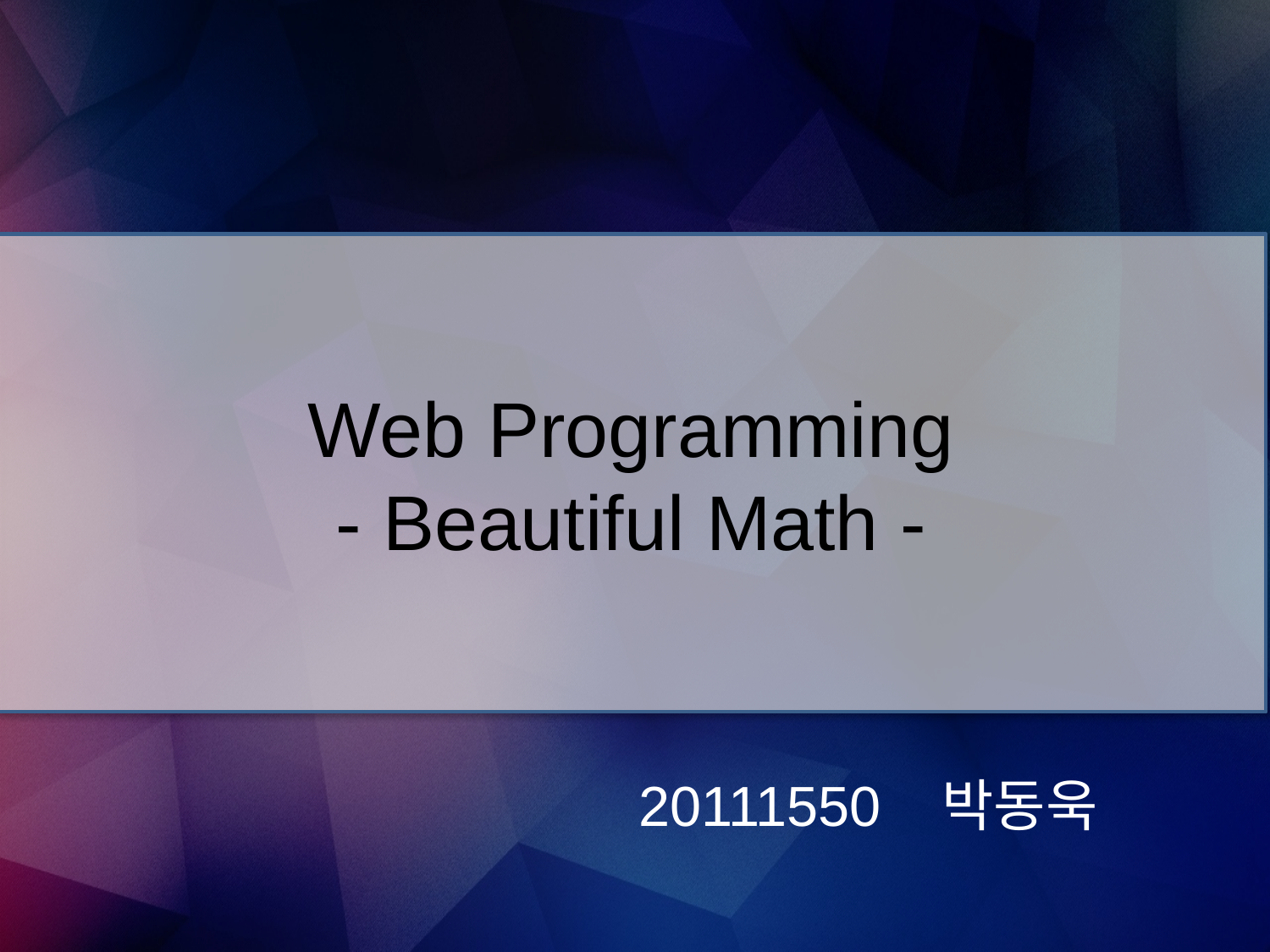

# Web Programming - Beautiful Math -
20111550   박동욱